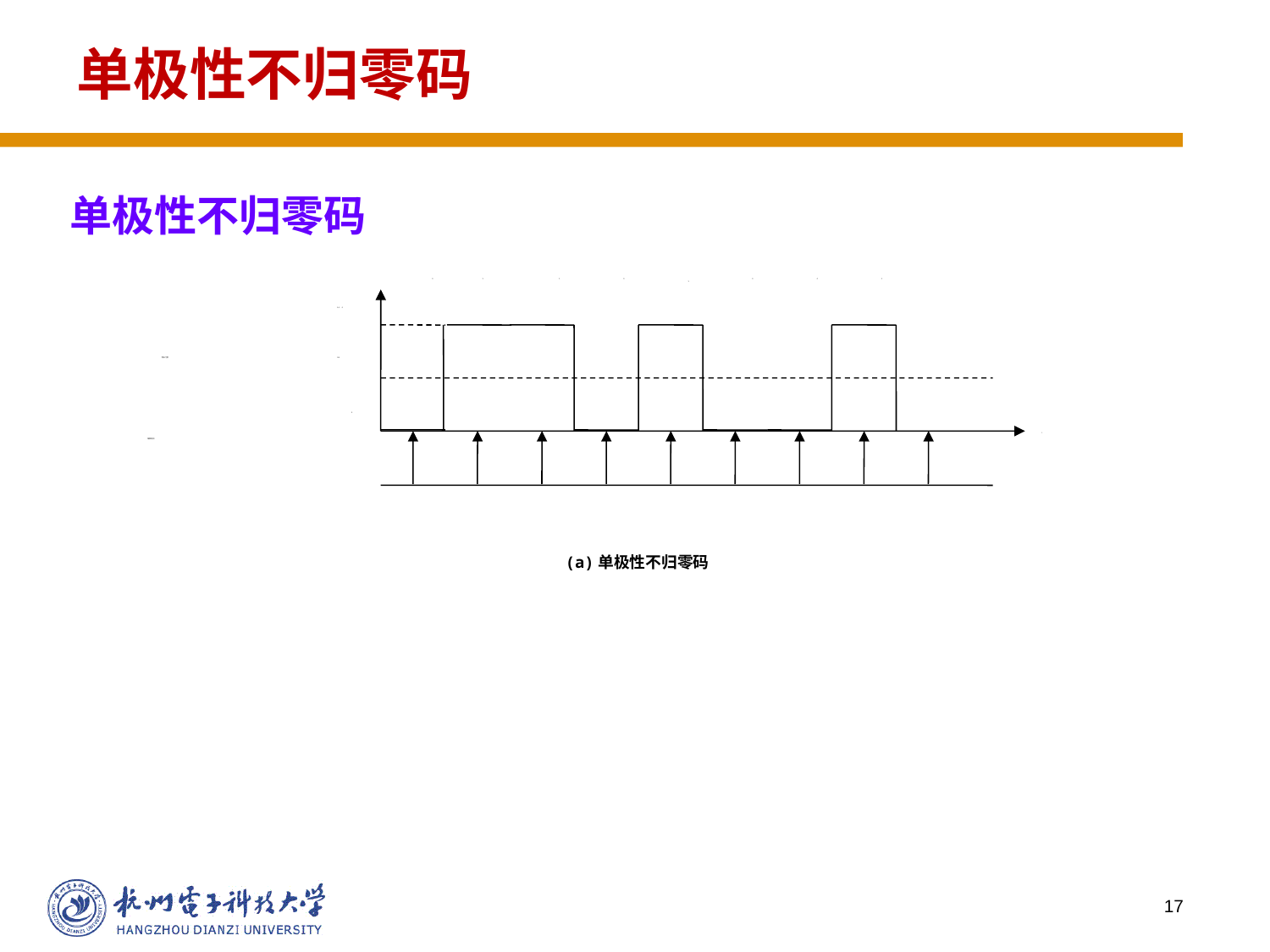

单极性不归零码
# 单极性不归零码

0

1

1

0

0

0

1

1.0．0

0.5

判决门限

0

t

取样时间

1

(a)单极性不归零码
17